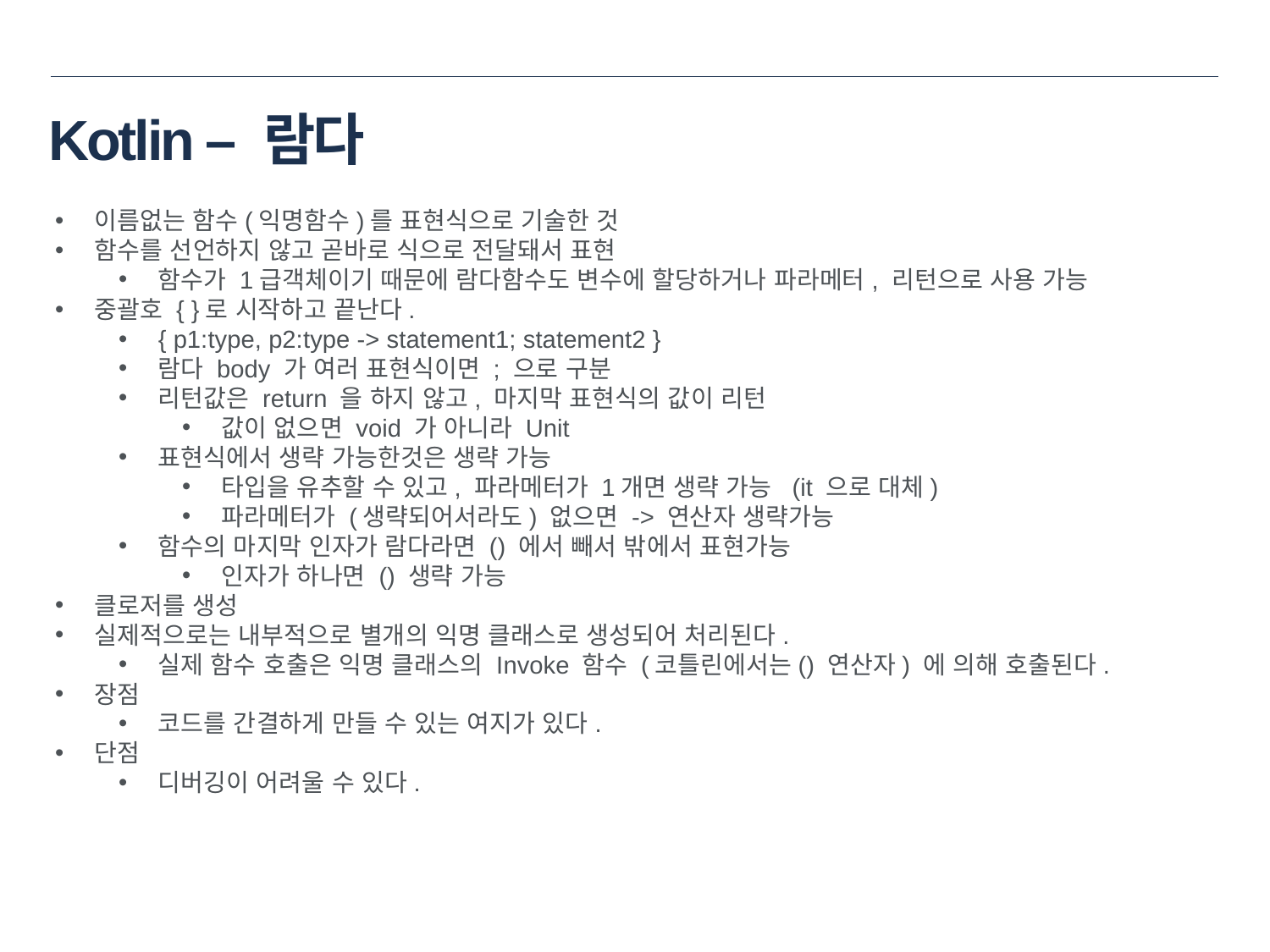

# Kotlin – 람다

이름없는 함수(익명함수)를 표현식으로 기술한 것
함수를 선언하지 않고 곧바로 식으로 전달돼서 표현
함수가 1급객체이기 때문에 람다함수도 변수에 할당하거나 파라메터, 리턴으로 사용 가능
중괄호 { }로 시작하고 끝난다.
{ p1:type, p2:type -> statement1; statement2 }
람다 body 가 여러 표현식이면 ; 으로 구분
리턴값은 return 을 하지 않고, 마지막 표현식의 값이 리턴
값이 없으면 void 가 아니라 Unit
표현식에서 생략 가능한것은 생략 가능
타입을 유추할 수 있고, 파라메터가 1개면 생략 가능  (it 으로 대체)
파라메터가 (생략되어서라도) 없으면 -> 연산자 생략가능
함수의 마지막 인자가 람다라면 () 에서 빼서 밖에서 표현가능
인자가 하나면 () 생략 가능
클로저를 생성
실제적으로는 내부적으로 별개의 익명 클래스로 생성되어 처리된다.
실제 함수 호출은 익명 클래스의 Invoke 함수 (코틀린에서는() 연산자) 에 의해 호출된다.
장점
코드를 간결하게 만들 수 있는 여지가 있다.
단점
디버깅이 어려울 수 있다.